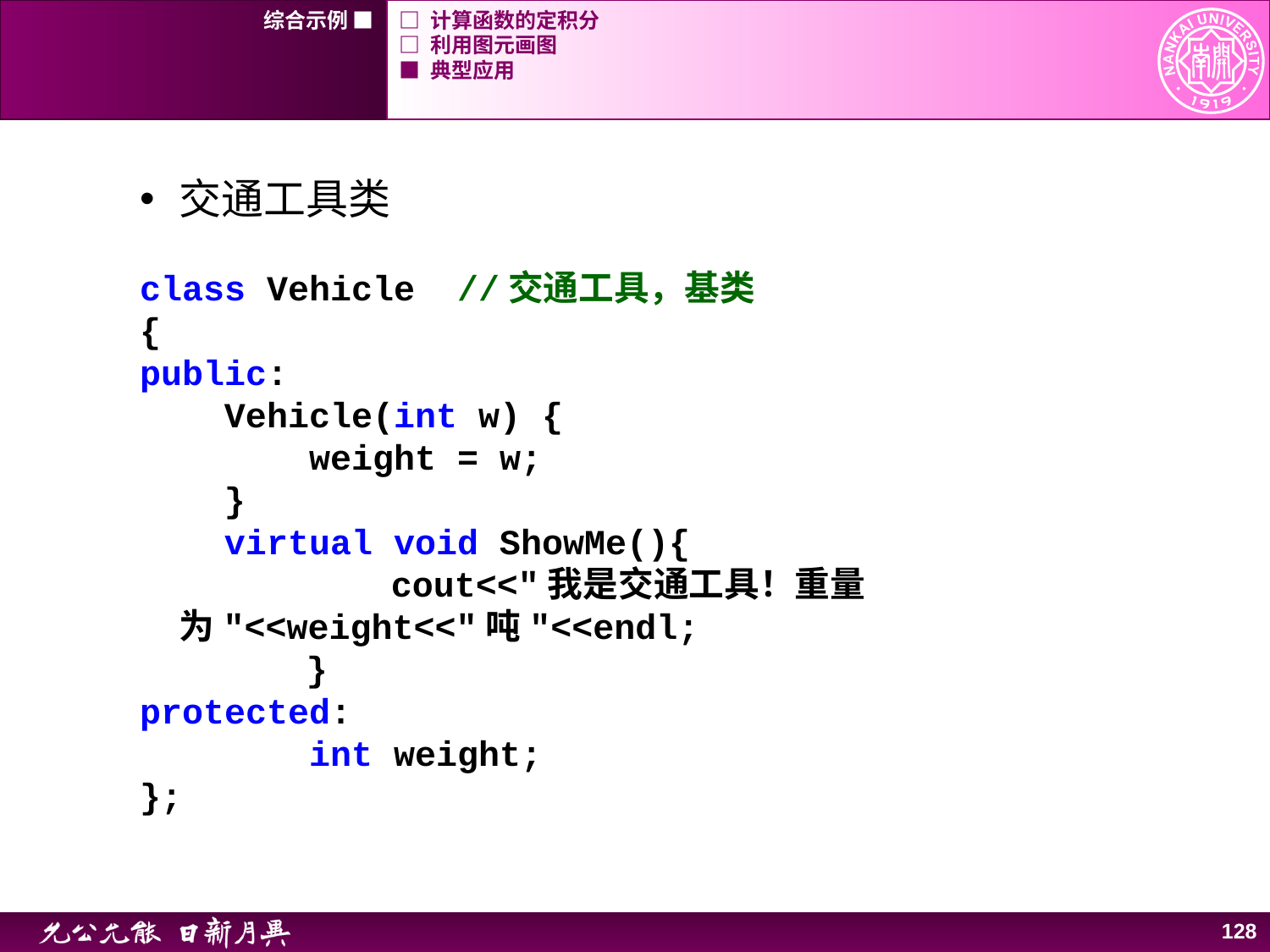

综合示例 ■
□ 计算函数的定积分

□ 利用图元画图

■ 典型应用

交通工具类

class Vehicle  //交通工具，基类
{
public:
    Vehicle(int w) {
        weight = w;
    }
    virtual void ShowMe(){
		    cout<<"我是交通工具！重量为"<<weight<<"吨"<<endl;
		}
protected:
        int weight;
};
128